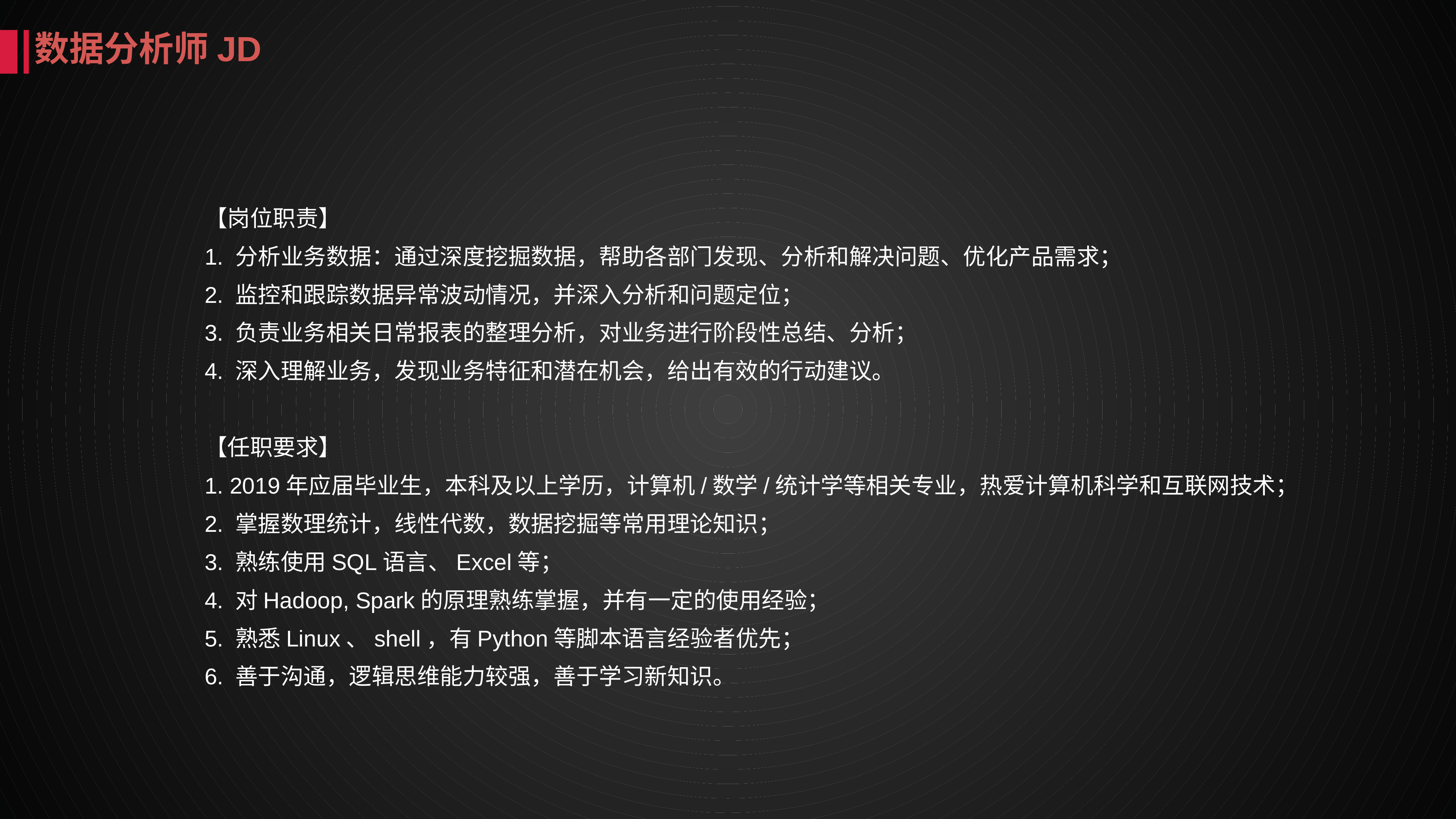

数据分析师JD
【岗位职责】
1. 分析业务数据：通过深度挖掘数据，帮助各部门发现、分析和解决问题、优化产品需求；
2. 监控和跟踪数据异常波动情况，并深入分析和问题定位；
3. 负责业务相关日常报表的整理分析，对业务进行阶段性总结、分析；
4. 深入理解业务，发现业务特征和潜在机会，给出有效的行动建议。

【任职要求】
1. 2019年应届毕业生，本科及以上学历，计算机/数学/统计学等相关专业，热爱计算机科学和互联网技术；
2. 掌握数理统计，线性代数，数据挖掘等常用理论知识；
3. 熟练使用SQL语言、Excel等；
4. 对Hadoop, Spark的原理熟练掌握，并有一定的使用经验；
5. 熟悉Linux、shell，有Python等脚本语言经验者优先；
6. 善于沟通，逻辑思维能力较强，善于学习新知识。